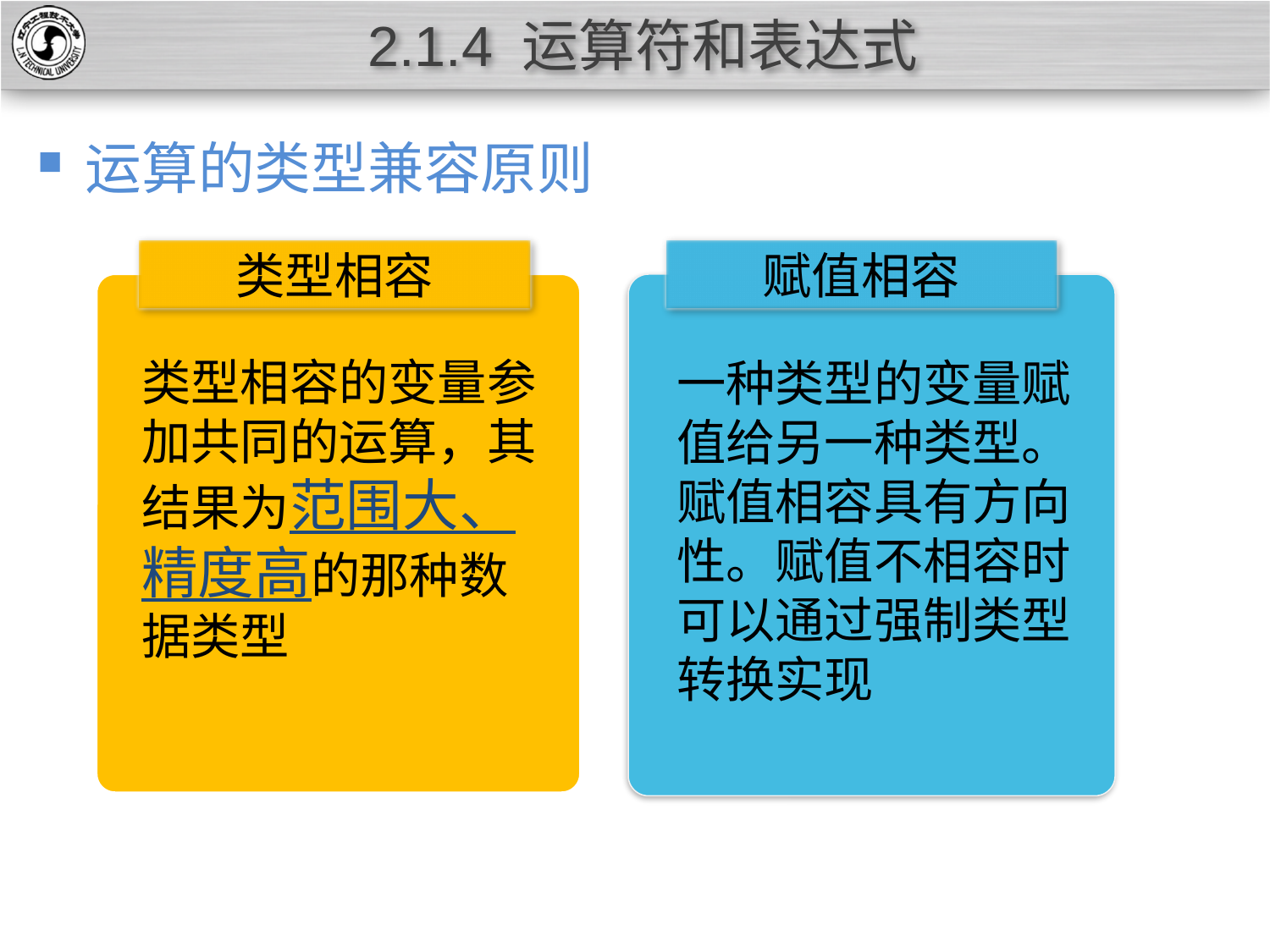

# 2.1.4 运算符和表达式
运算的类型兼容原则
类型相容
赋值相容
赋值相容

类型相容的变量参加共同的运算，其结果为范围大、精度高的那种数据类型
一种类型的变量赋值给另一种类型。赋值相容具有方向性。赋值不相容时可以通过强制类型转换实现